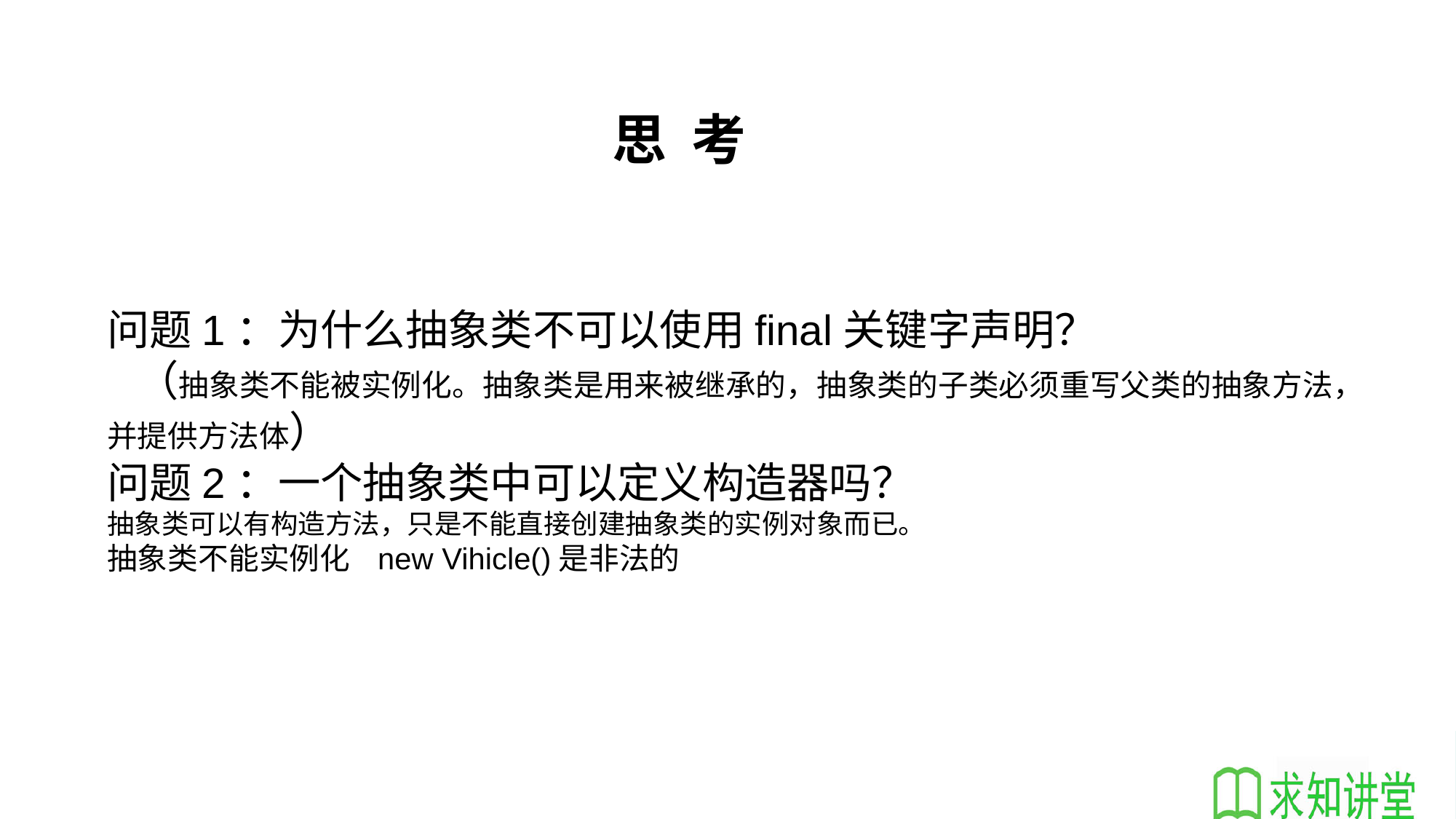

思  考
问题1：为什么抽象类不可以使用final关键字声明？
  （抽象类不能被实例化。抽象类是用来被继承的，抽象类的子类必须重写父类的抽象方法，并提供方法体）
问题2：一个抽象类中可以定义构造器吗？
抽象类可以有构造方法，只是不能直接创建抽象类的实例对象而已。
抽象类不能实例化   new Vihicle()是非法的